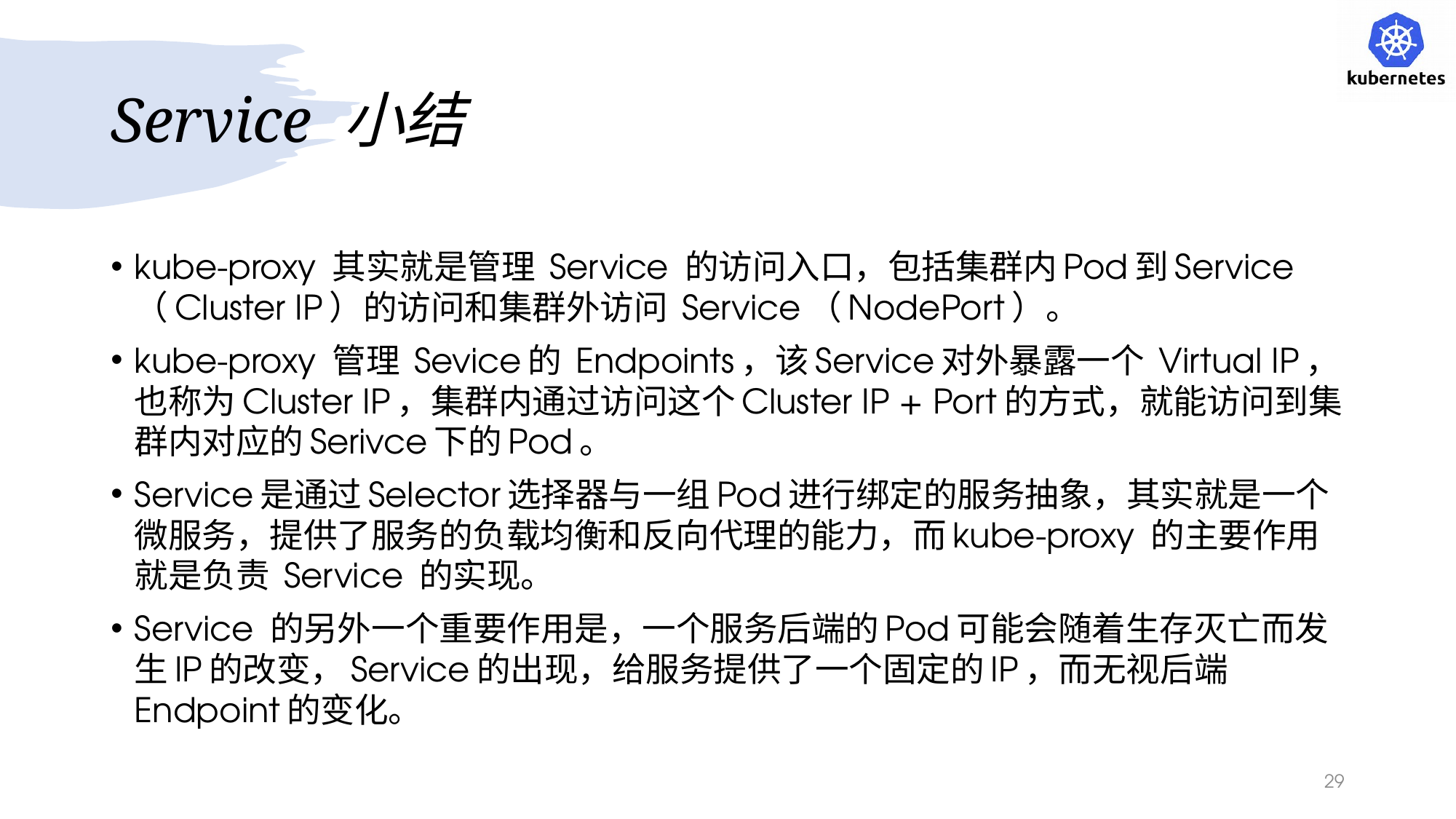

# Service 小结
kube-proxy 其实就是管理 Service 的访问入口，包括集群内Pod到Service（Cluster IP）的访问和集群外访问 Service（NodePort）。
kube-proxy 管理 Sevice的 Endpoints，该Service对外暴露一个 Virtual IP，也称为Cluster IP，集群内通过访问这个Cluster IP + Port的方式，就能访问到集群内对应的Serivce下的Pod。
Service是通过Selector选择器与一组Pod进行绑定的服务抽象，其实就是一个微服务，提供了服务的负载均衡和反向代理的能力，而kube-proxy 的主要作用就是负责 Service 的实现。
Service 的另外一个重要作用是，一个服务后端的Pod可能会随着生存灭亡而发生IP的改变，Service的出现，给服务提供了一个固定的IP，而无视后端Endpoint的变化。

29